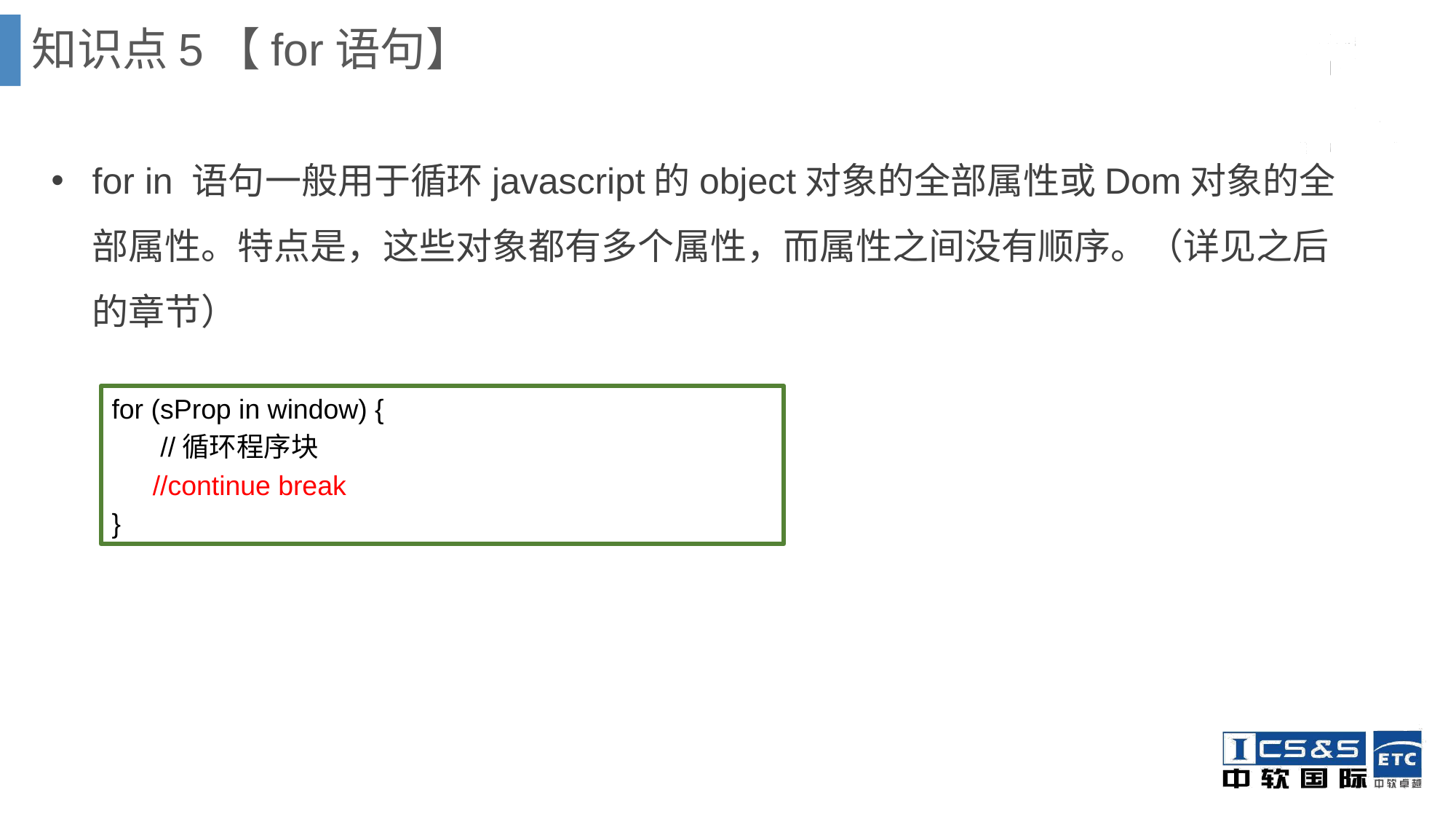

知识点5【for语句】
for in 语句一般用于循环javascript的object对象的全部属性或Dom对象的全部属性。特点是，这些对象都有多个属性，而属性之间没有顺序。（详见之后的章节）
for (sProp in window) {
	 //循环程序块
	//continue break
}